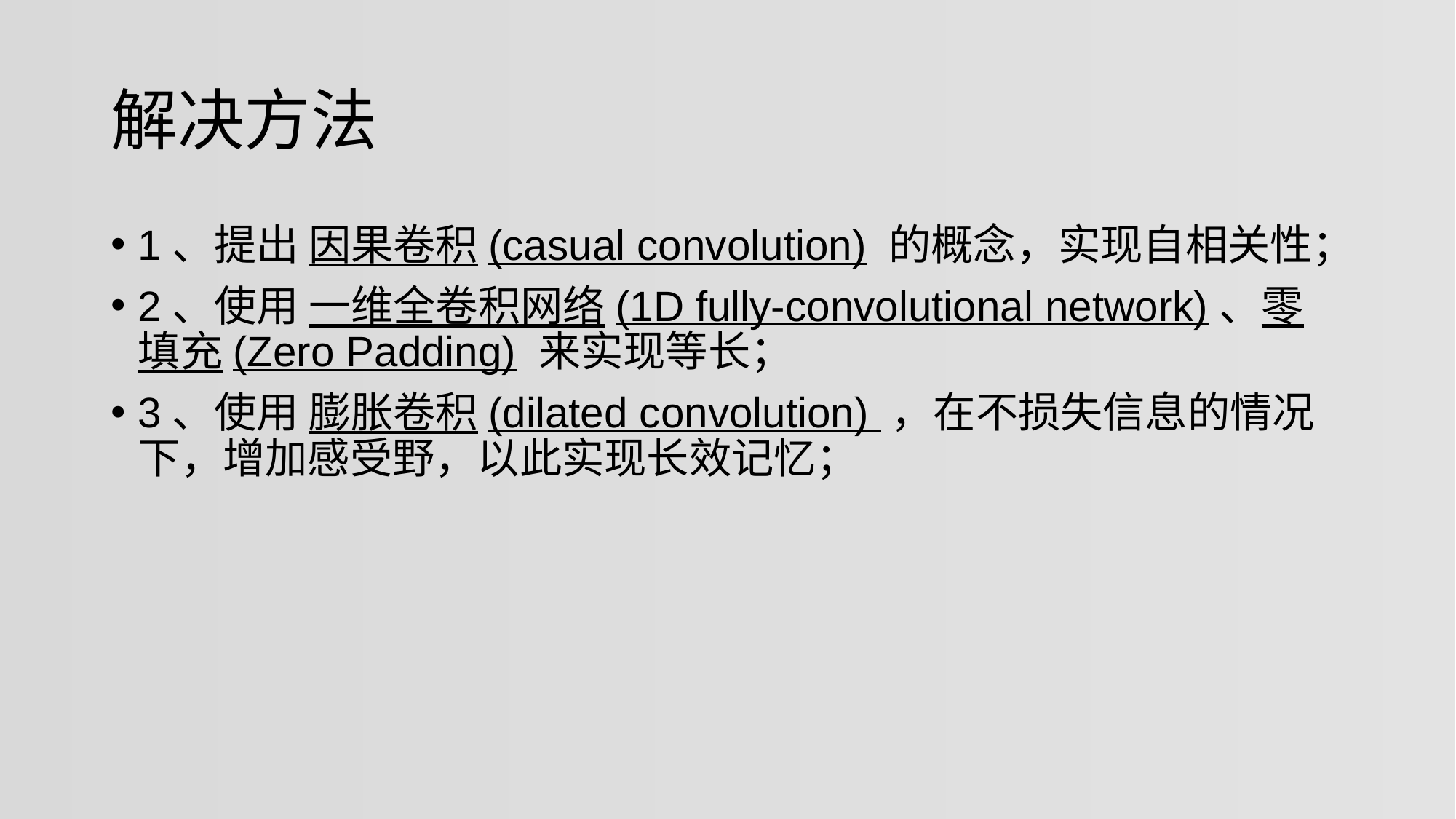

# 解决方法
1、提出 因果卷积(casual convolution) 的概念，实现自相关性；
2、使用 一维全卷积网络(1D fully-convolutional network)、零填充(Zero Padding) 来实现等长；
3、使用 膨胀卷积(dilated convolution) ，在不损失信息的情况下，增加感受野，以此实现长效记忆；